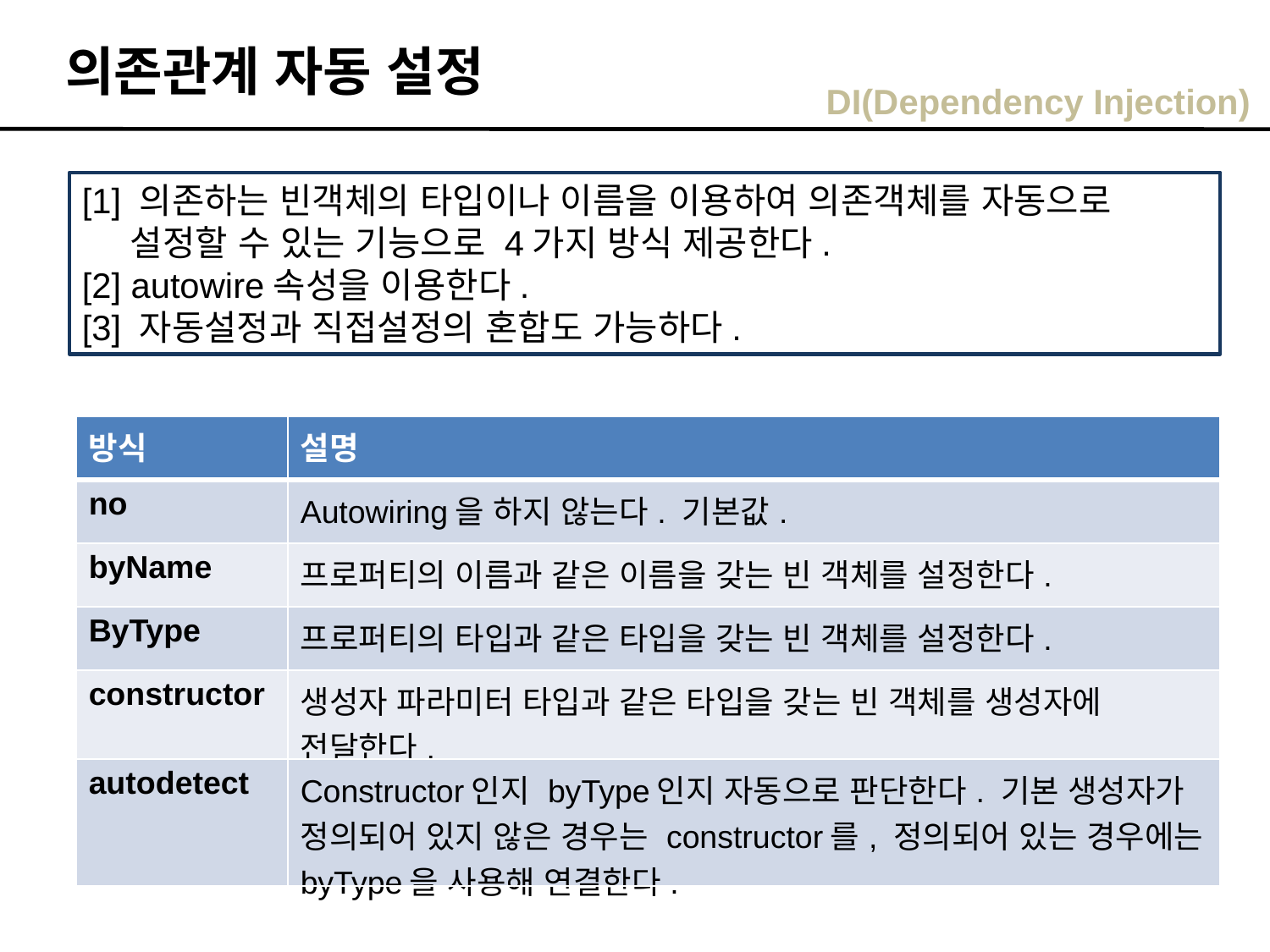

의존관계 자동 설정
DI(Dependency Injection)
[1] 의존하는 빈객체의 타입이나 이름을 이용하여 의존객체를 자동으로
    설정할 수 있는 기능으로 4가지 방식 제공한다.
[2] autowire속성을 이용한다.
[3] 자동설정과 직접설정의 혼합도 가능하다.
| 방식 | 설명 |
| --- | --- |
| no | Autowiring을 하지 않는다. 기본값. |
| byName | 프로퍼티의 이름과 같은 이름을 갖는 빈 객체를 설정한다. |
| ByType | 프로퍼티의 타입과 같은 타입을 갖는 빈 객체를 설정한다. |
| constructor | 생성자 파라미터 타입과 같은 타입을 갖는 빈 객체를 생성자에 전달한다. |
| autodetect | Constructor인지 byType인지 자동으로 판단한다. 기본 생성자가 정의되어 있지 않은 경우는 constructor를, 정의되어 있는 경우에는 byType을 사용해 연결한다. |